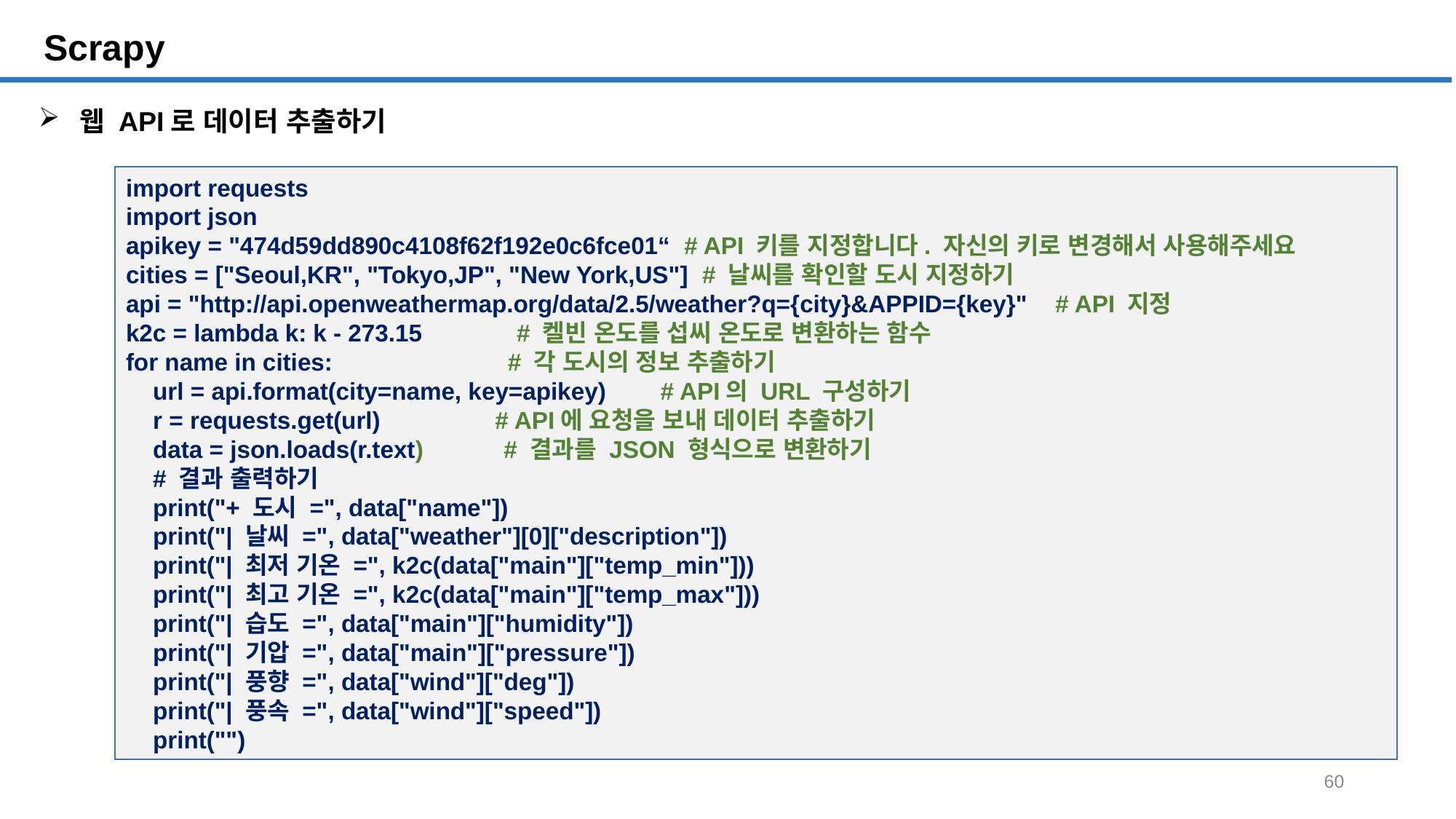

SQL 튜닝 개요
# Scrapy

웹 API로 데이터 추출하기

import requests
import json
apikey = "474d59dd890c4108f62f192e0c6fce01“  # API 키를 지정합니다. 자신의 키로 변경해서 사용해주세요
cities = ["Seoul,KR", "Tokyo,JP", "New York,US"]  # 날씨를 확인할 도시 지정하기
api = "http://api.openweathermap.org/data/2.5/weather?q={city}&APPID={key}"    # API 지정
k2c = lambda k: k - 273.15              # 켈빈 온도를 섭씨 온도로 변환하는 함수
for name in cities:                          # 각 도시의 정보 추출하기
    url = api.format(city=name, key=apikey)        # API의 URL 구성하기
    r = requests.get(url)                 # API에 요청을 보내 데이터 추출하기
    data = json.loads(r.text)            # 결과를 JSON 형식으로 변환하기
    # 결과 출력하기
    print("+ 도시 =", data["name"])
    print("| 날씨 =", data["weather"][0]["description"])
    print("| 최저 기온 =", k2c(data["main"]["temp_min"]))
    print("| 최고 기온 =", k2c(data["main"]["temp_max"]))
    print("| 습도 =", data["main"]["humidity"])
    print("| 기압 =", data["main"]["pressure"])
    print("| 풍향 =", data["wind"]["deg"])
    print("| 풍속 =", data["wind"]["speed"])
    print("")
60